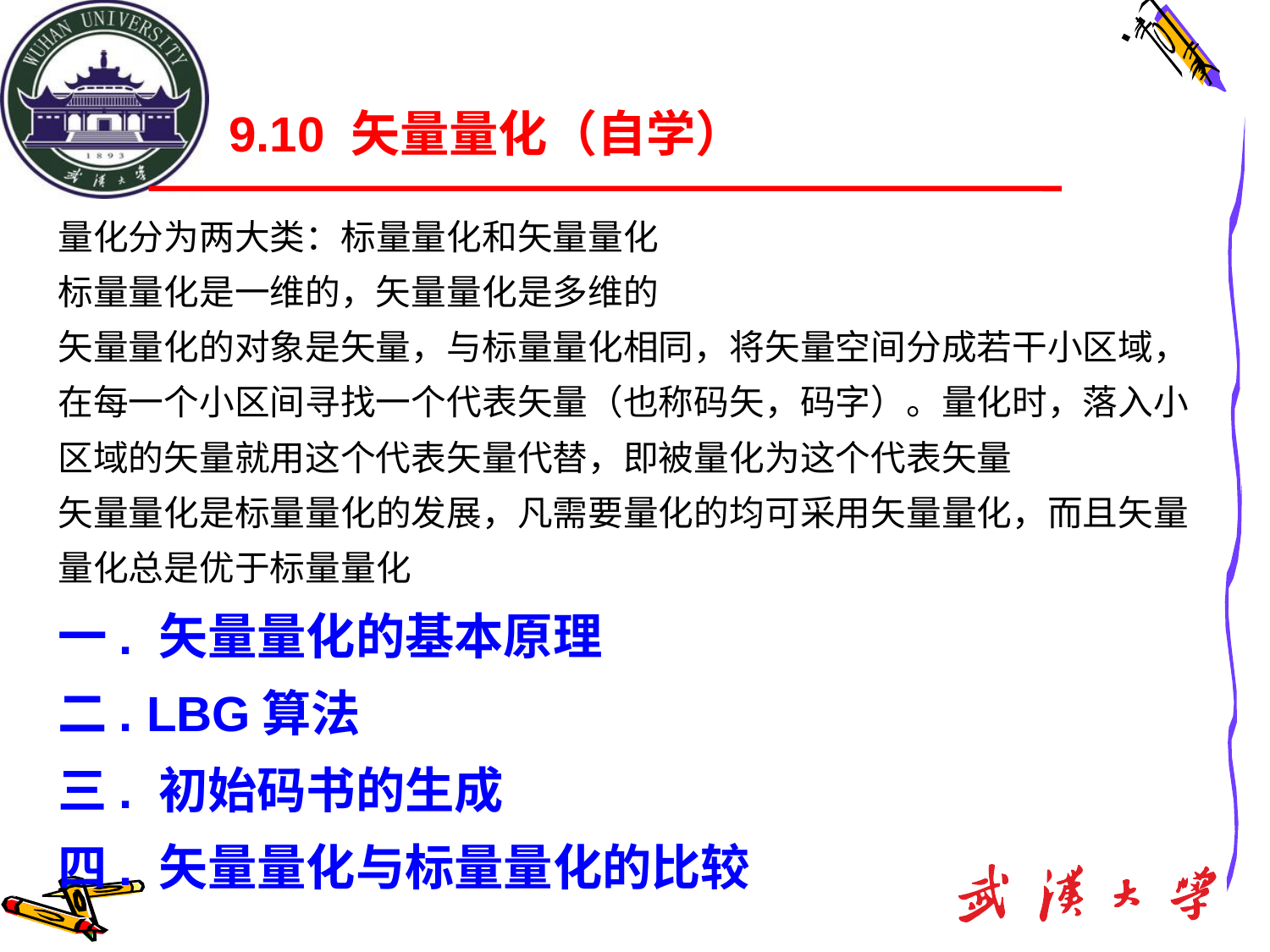

9.10 矢量量化（自学）
量化分为两大类：标量量化和矢量量化
标量量化是一维的，矢量量化是多维的
矢量量化的对象是矢量，与标量量化相同，将矢量空间分成若干小区域，在每一个小区间寻找一个代表矢量（也称码矢，码字）。量化时，落入小区域的矢量就用这个代表矢量代替，即被量化为这个代表矢量
矢量量化是标量量化的发展，凡需要量化的均可采用矢量量化，而且矢量量化总是优于标量量化
一. 矢量量化的基本原理
二. LBG算法
三. 初始码书的生成
四. 矢量量化与标量量化的比较